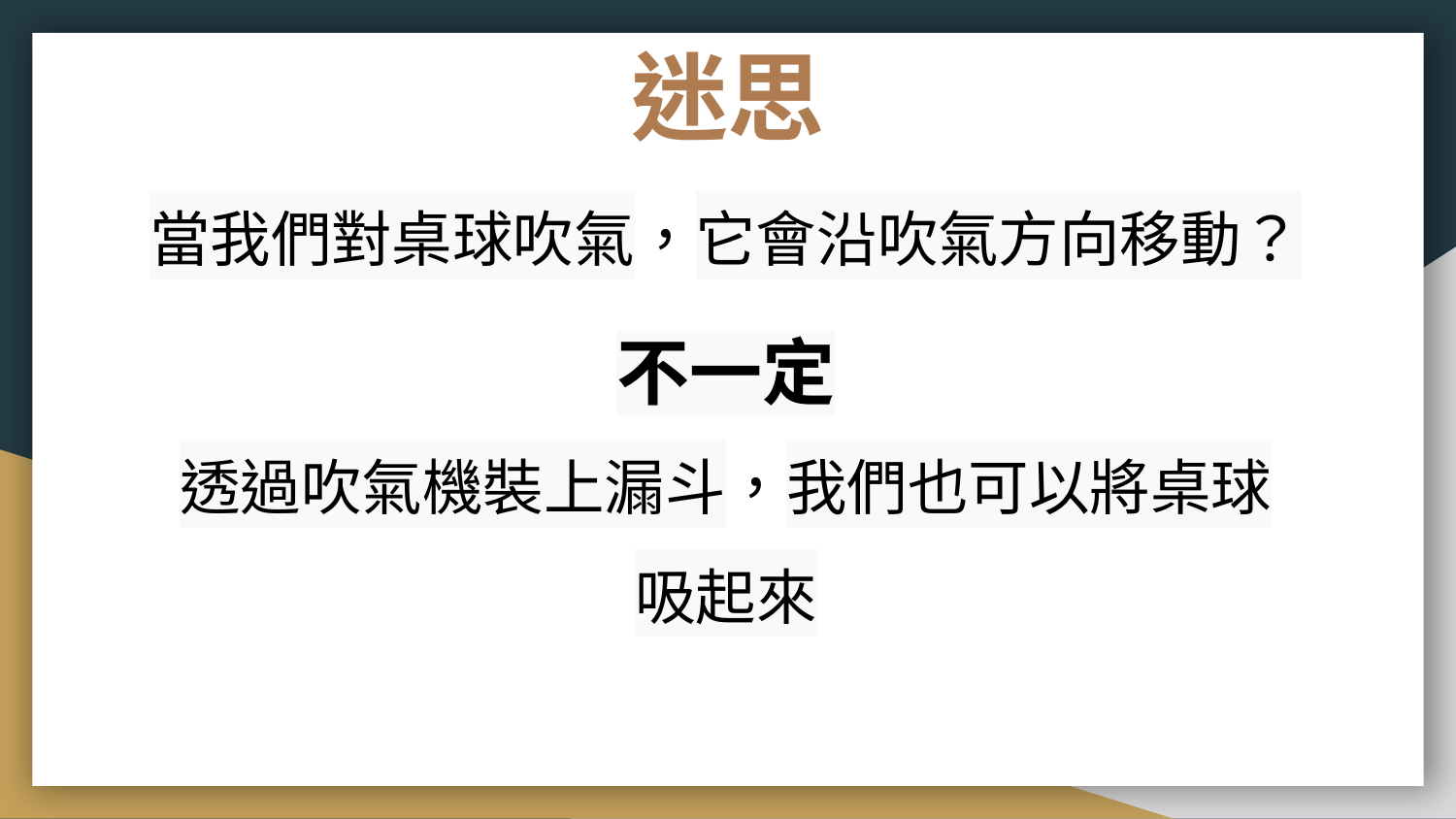

# 迷思
當我們對桌球吹氣，它會沿吹氣方向移動？

不一定
透過吹氣機裝上漏斗，我們也可以將桌球吸起來